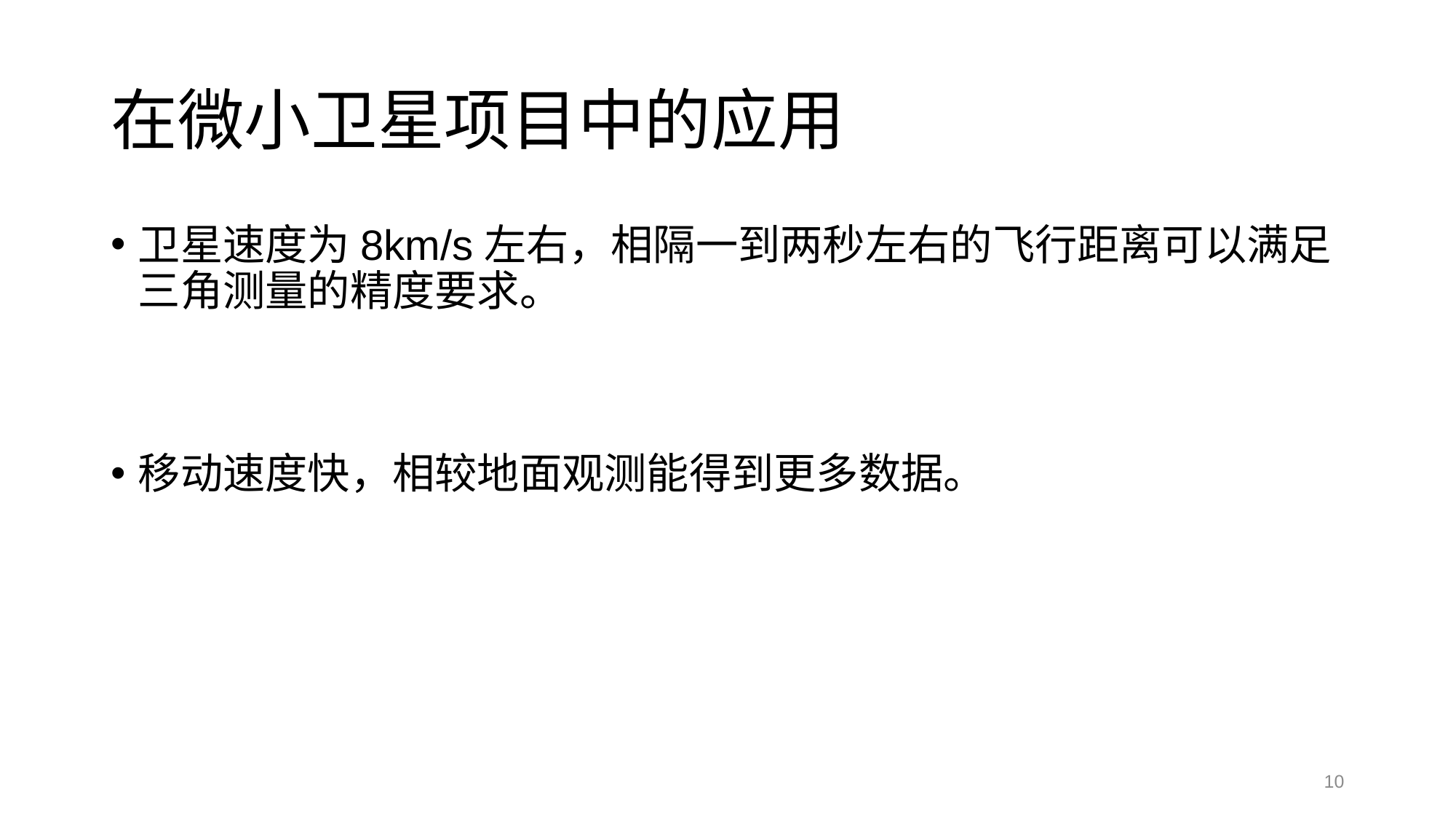

# 在微小卫星项目中的应用
卫星速度为8km/s左右，相隔一到两秒左右的飞行距离可以满足三角测量的精度要求。

移动速度快，相较地面观测能得到更多数据。
10